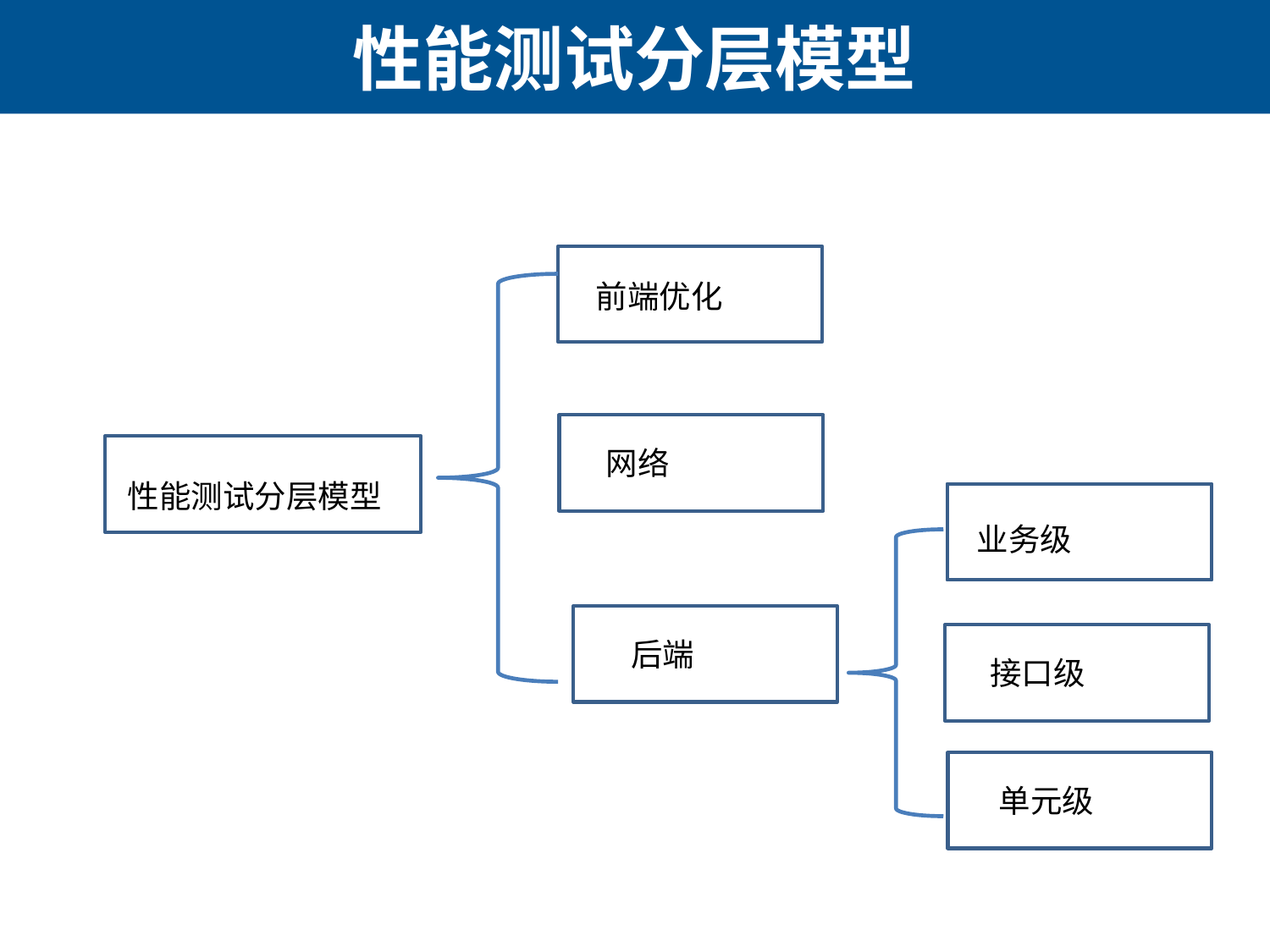

# 性能测试分层模型

前端优化

网络
性能测试分层模型

业务级

后端
接口级

单元级